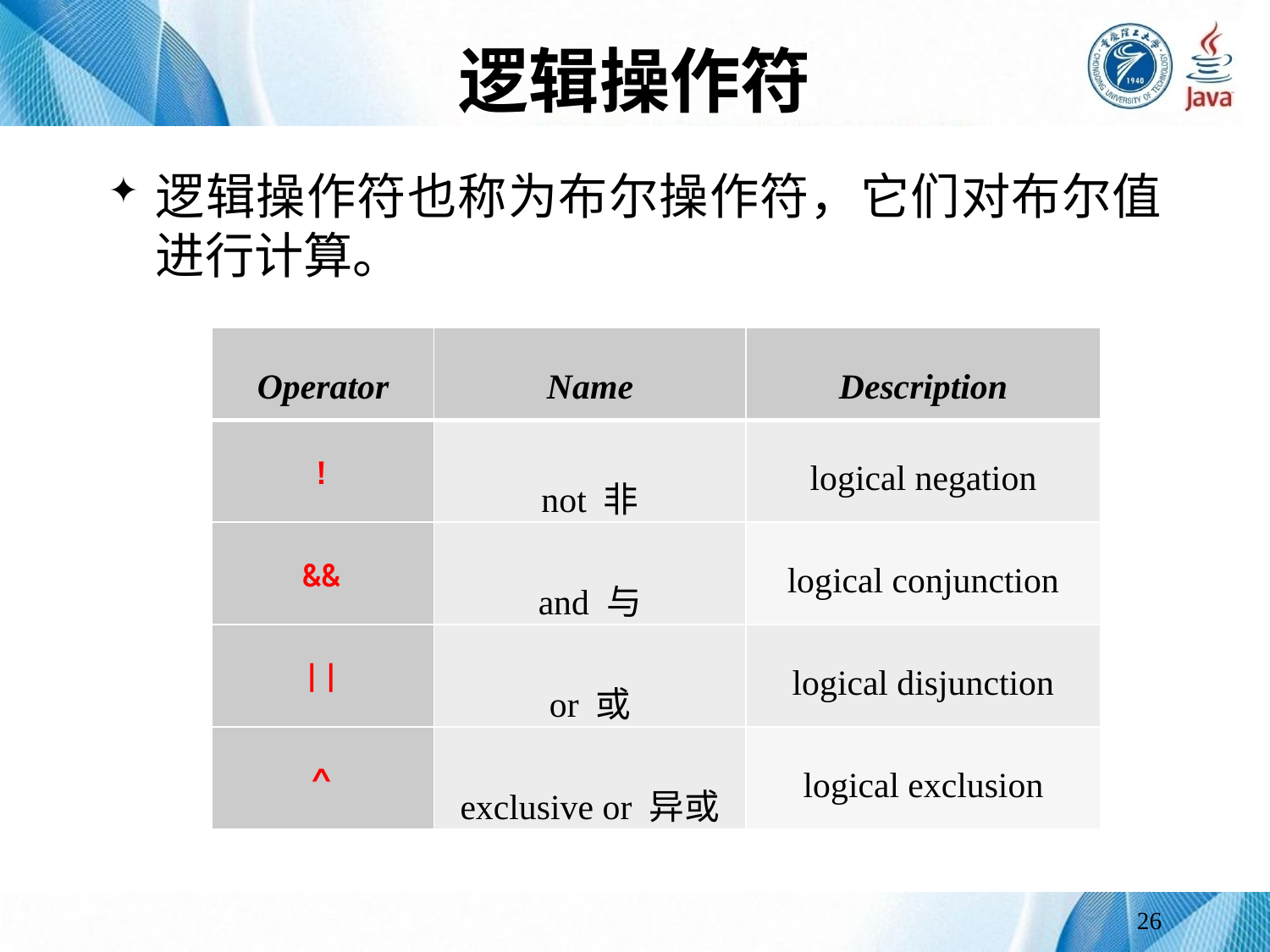

# 逻辑操作符
逻辑操作符也称为布尔操作符，它们对布尔值进行计算。
| Operator | Name | Description |
| --- | --- | --- |
| ! | not 非 | logical negation |
| && | and 与 | logical conjunction |
| || | or 或 | logical disjunction |
| ^ | exclusive or 异或 | logical exclusion |
26